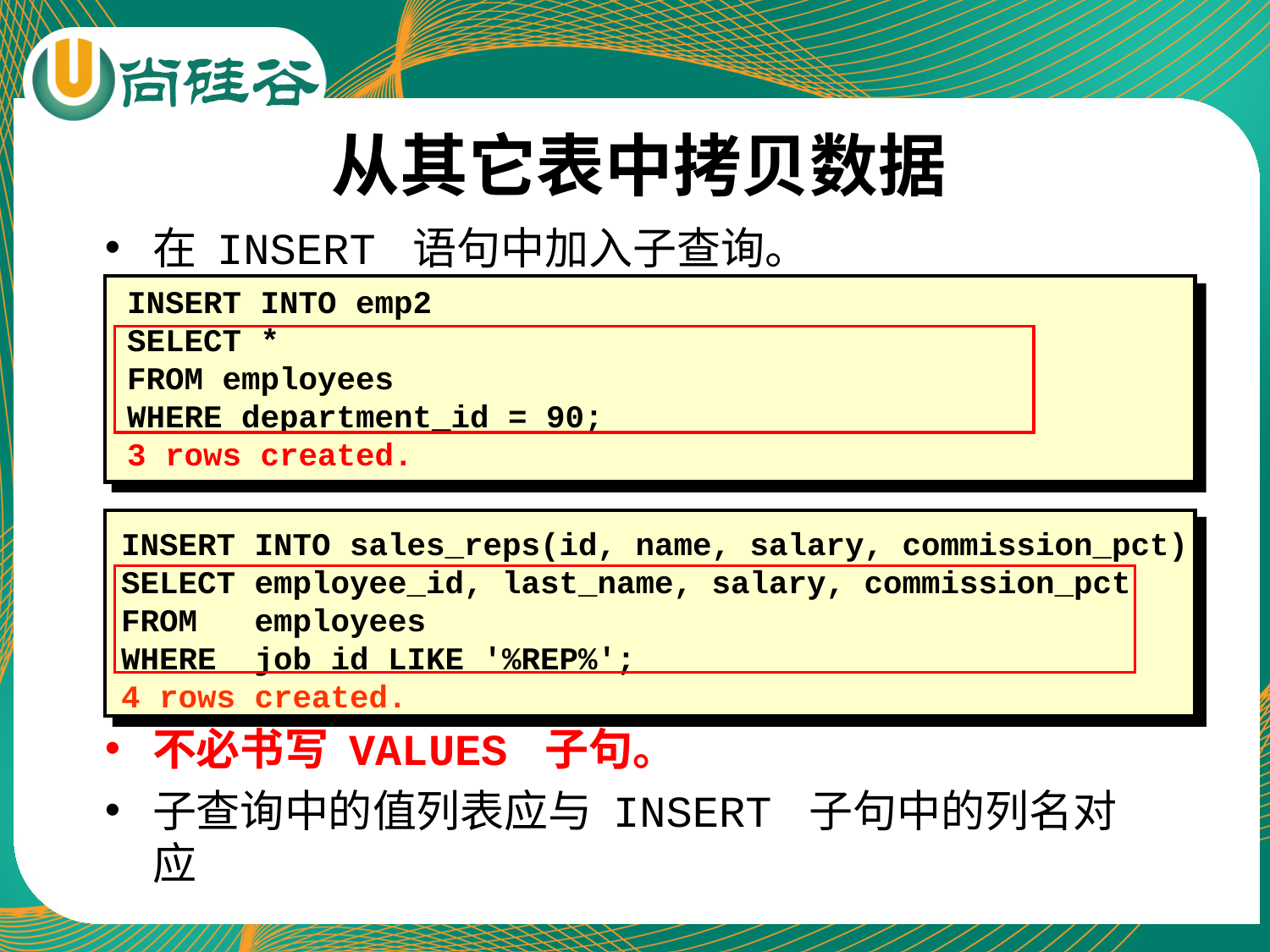

# 从其它表中拷贝数据
在 INSERT 语句中加入子查询。

不必书写 VALUES 子句。
子查询中的值列表应与 INSERT 子句中的列名对应

INSERT INTO emp2
SELECT *
FROM employees
WHERE department_id = 90;
3 rows created.

INSERT INTO sales_reps(id, name, salary, commission_pct)
SELECT employee_id, last_name, salary, commission_pct
FROM   employees
WHERE  job_id LIKE '%REP%';
4 rows created.